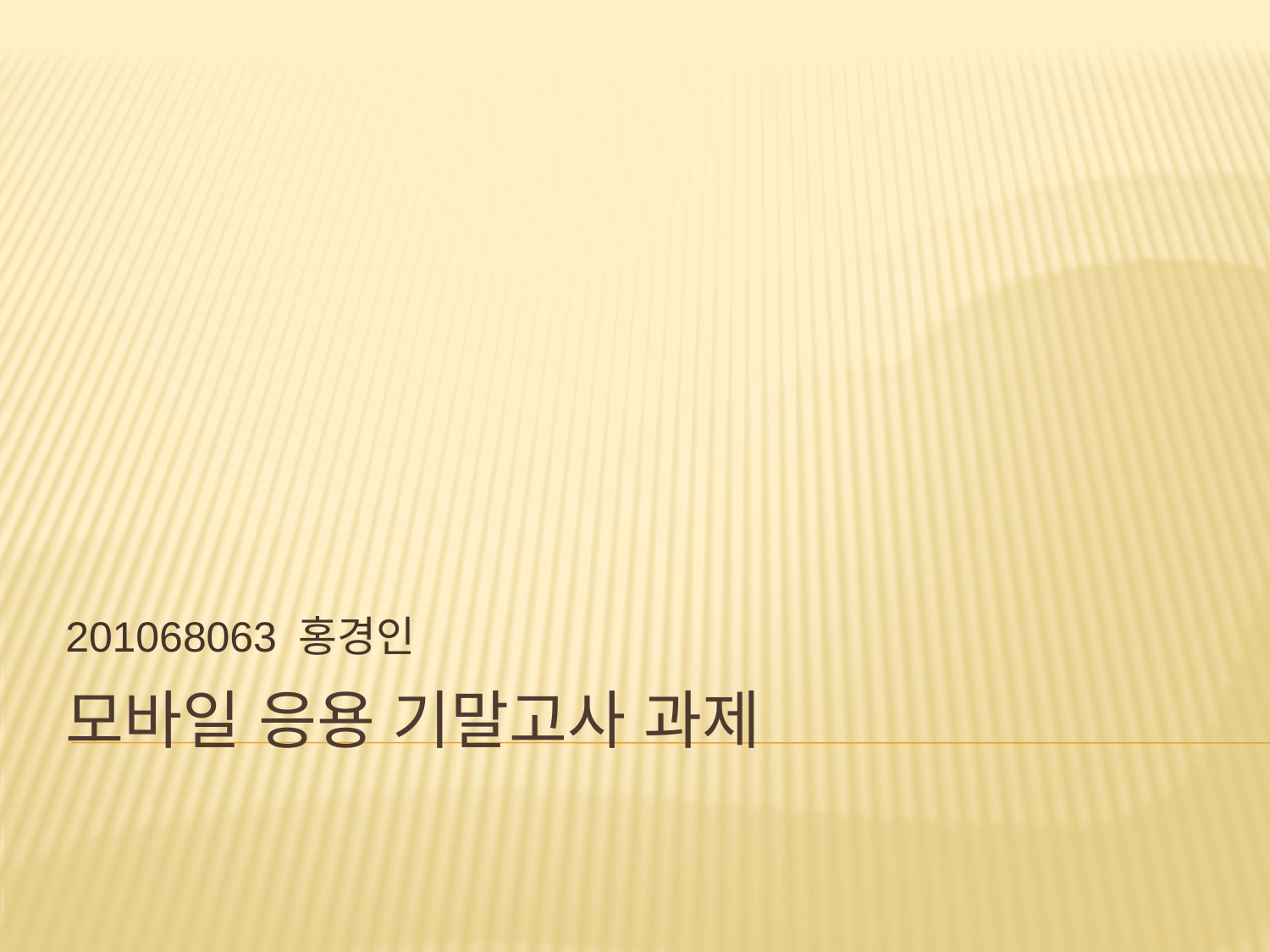

201068063 홍경인
# 모바일 응용 기말고사 과제